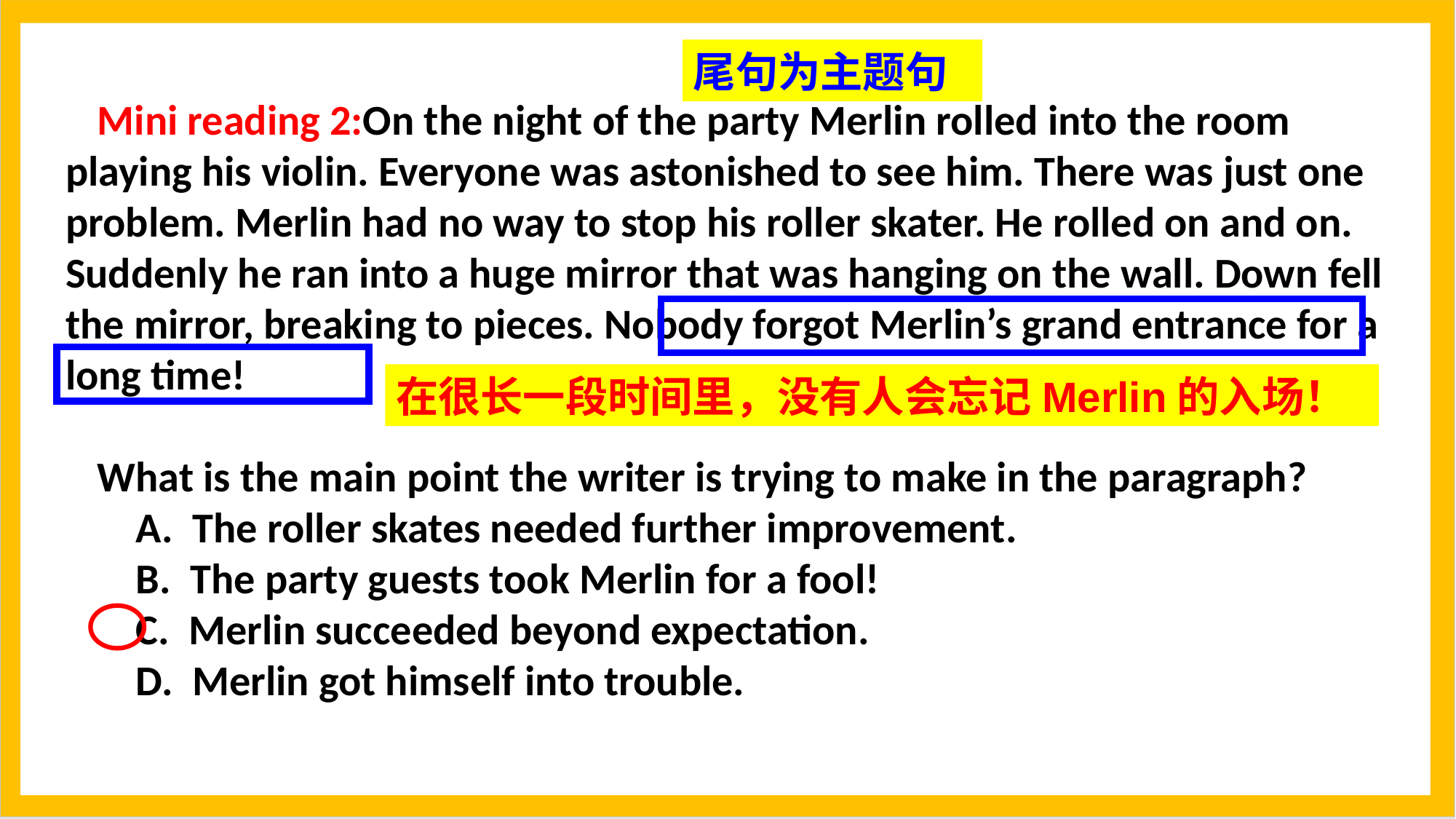

尾句为主题句
Mini reading 2:On the night of the party Merlin rolled into the room playing his violin. Everyone was astonished to see him. There was just one problem. Merlin had no way to stop his roller skater. He rolled on and on. Suddenly he ran into a huge mirror that was hanging on the wall. Down fell the mirror, breaking to pieces. Nobody forgot Merlin’s grand entrance for a long time!

What is the main point the writer is trying to make in the paragraph?
    A.  The roller skates needed further improvement.
    B.  The party guests took Merlin for a fool!
    C.  Merlin succeeded beyond expectation.
    D.  Merlin got himself into trouble.

在很长一段时间里，没有人会忘记Merlin的入场！